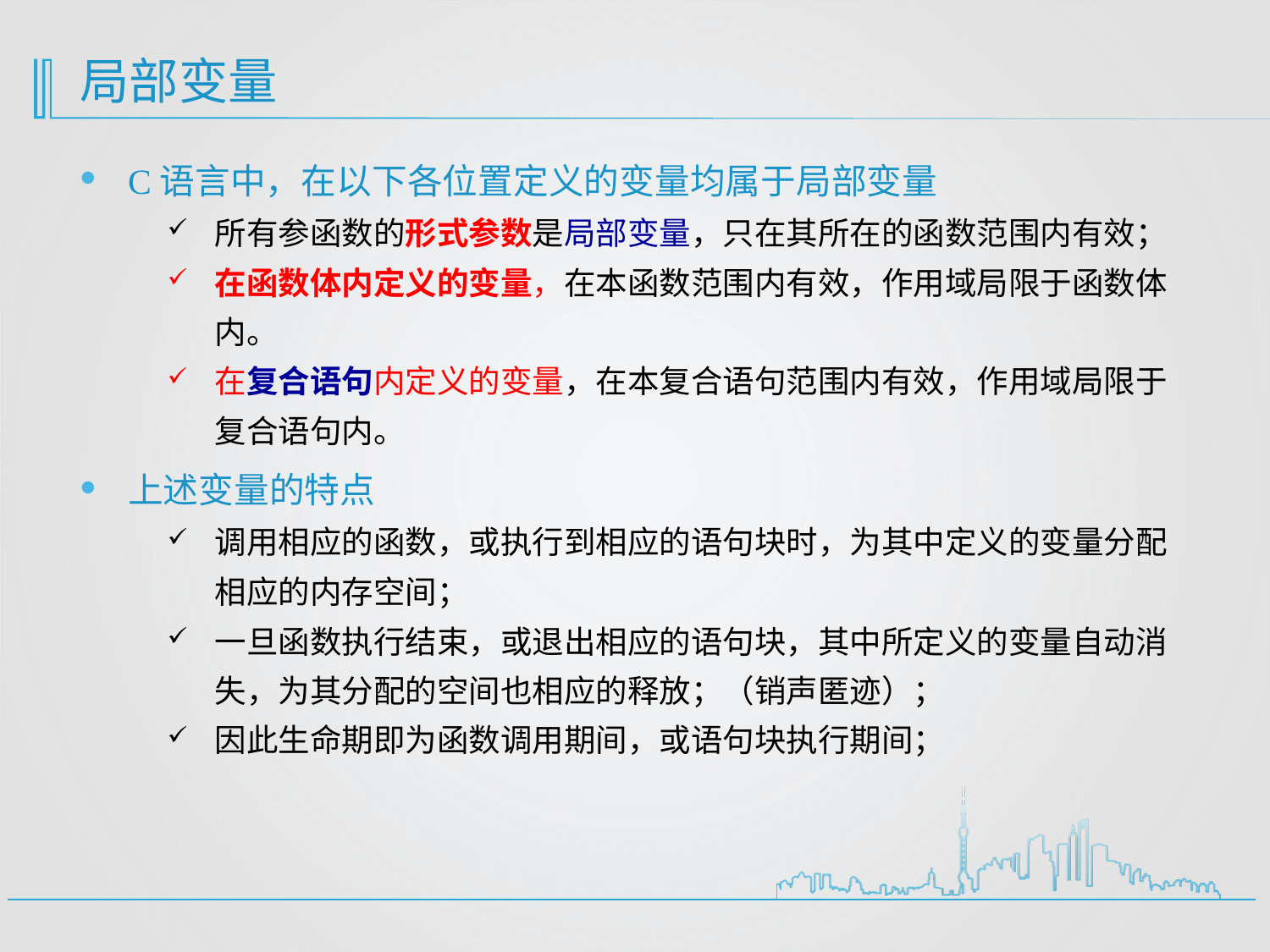

# 局部变量
C语言中，在以下各位置定义的变量均属于局部变量
所有参函数的形式参数是局部变量，只在其所在的函数范围内有效；
在函数体内定义的变量，在本函数范围内有效，作用域局限于函数体内。
在复合语句内定义的变量，在本复合语句范围内有效，作用域局限于复合语句内。
上述变量的特点
调用相应的函数，或执行到相应的语句块时，为其中定义的变量分配相应的内存空间；
一旦函数执行结束，或退出相应的语句块，其中所定义的变量自动消失，为其分配的空间也相应的释放；（销声匿迹）；
因此生命期即为函数调用期间，或语句块执行期间；